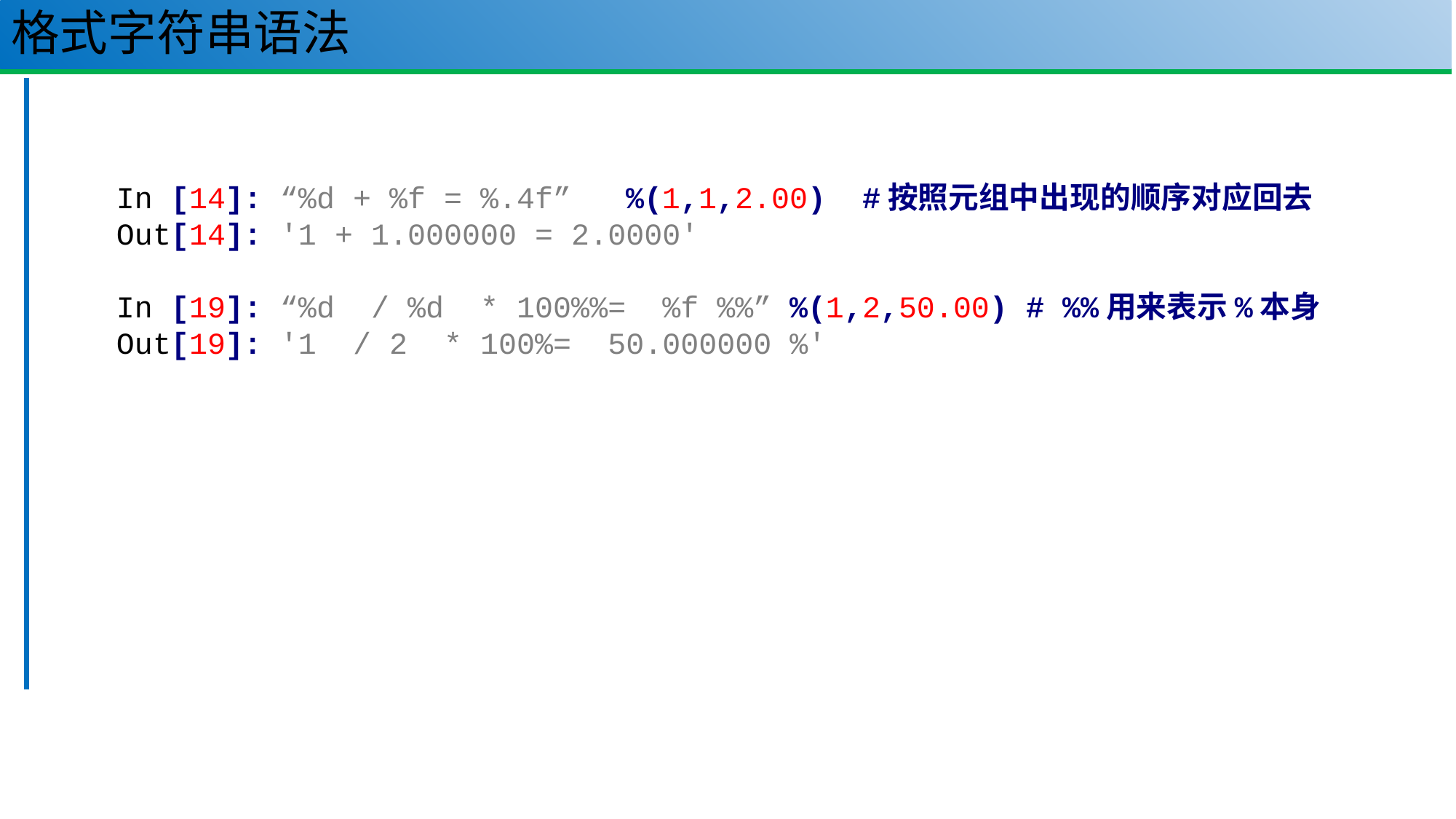

# 格式字符串语法
48
In [14]: “%d + %f = %.4f”   %(1,1,2.00)  #按照元组中出现的顺序对应回去
Out[14]: '1 + 1.000000 = 2.0000'

In [19]: “%d  / %d  * 100%%=  %f %%” %(1,2,50.00) # %%用来表示%本身
Out[19]: '1  / 2  * 100%=  50.000000 %'